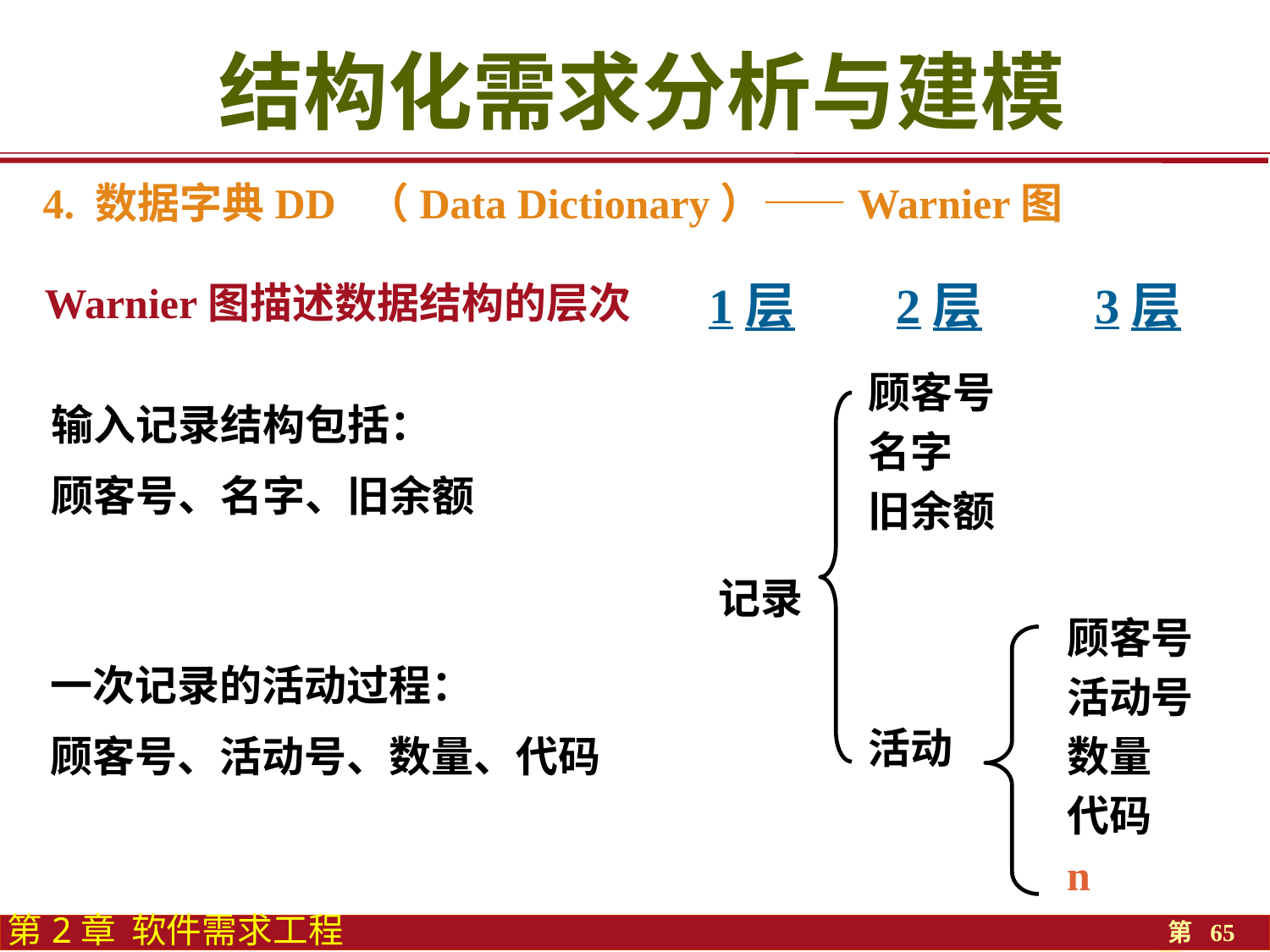

结构化需求分析与建模
4. 数据字典DD  （Data Dictionary）——Warnier图
1层        2层         3层
Warnier图描述数据结构的层次
顾客号
名字
旧余额

活动
输入记录结构包括：
顾客号、名字、旧余额

记录
顾客号
活动号
数量
代码
n

一次记录的活动过程：
顾客号、活动号、数量、代码